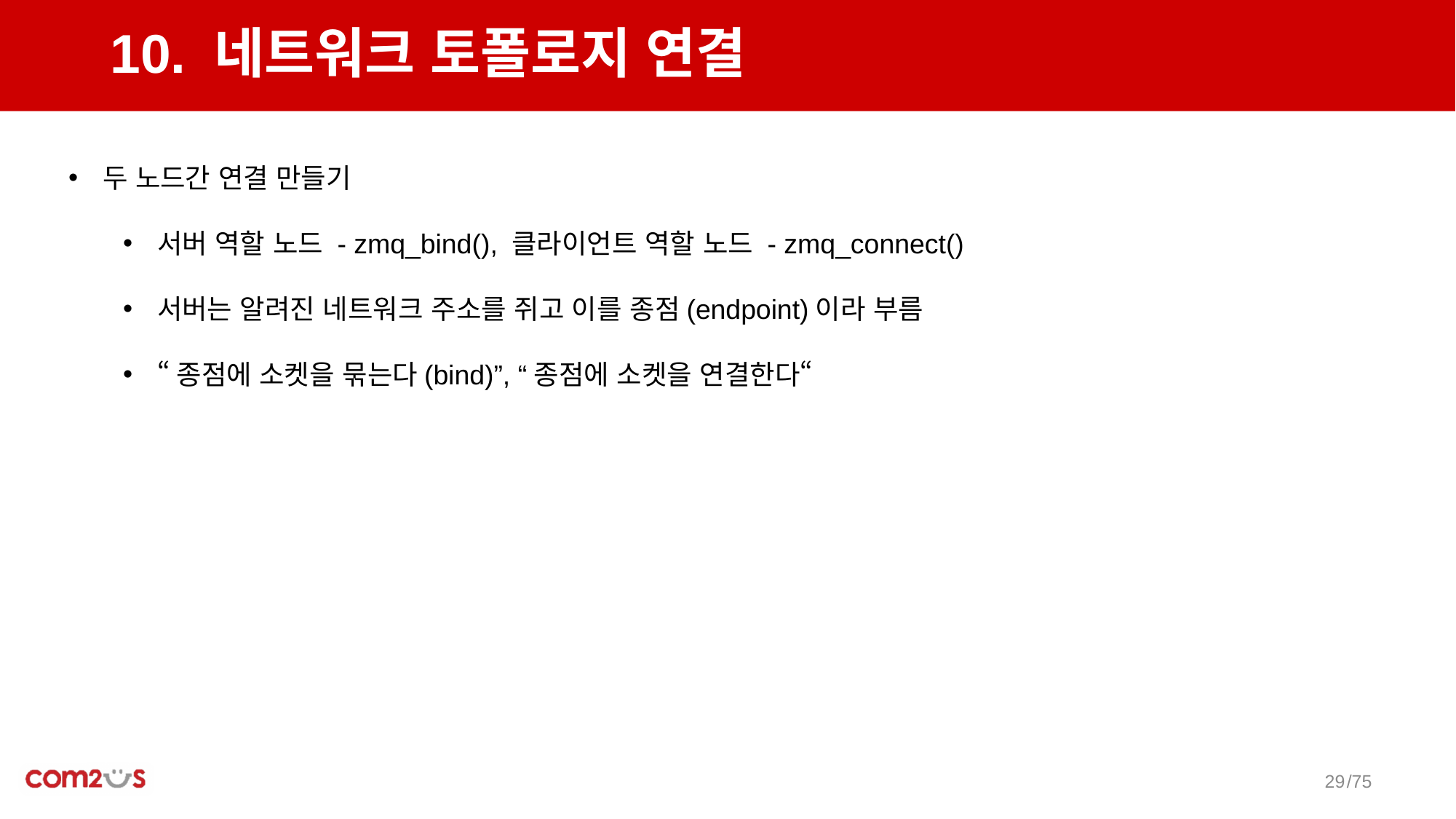

# 10. 네트워크 토폴로지 연결
두 노드간 연결 만들기

서버 역할 노드 - zmq_bind(), 클라이언트 역할 노드 - zmq_connect()

서버는 알려진 네트워크 주소를 쥐고 이를 종점(endpoint)이라 부름

“종점에 소켓을 묶는다(bind)”, “종점에 소켓을 연결한다“

29